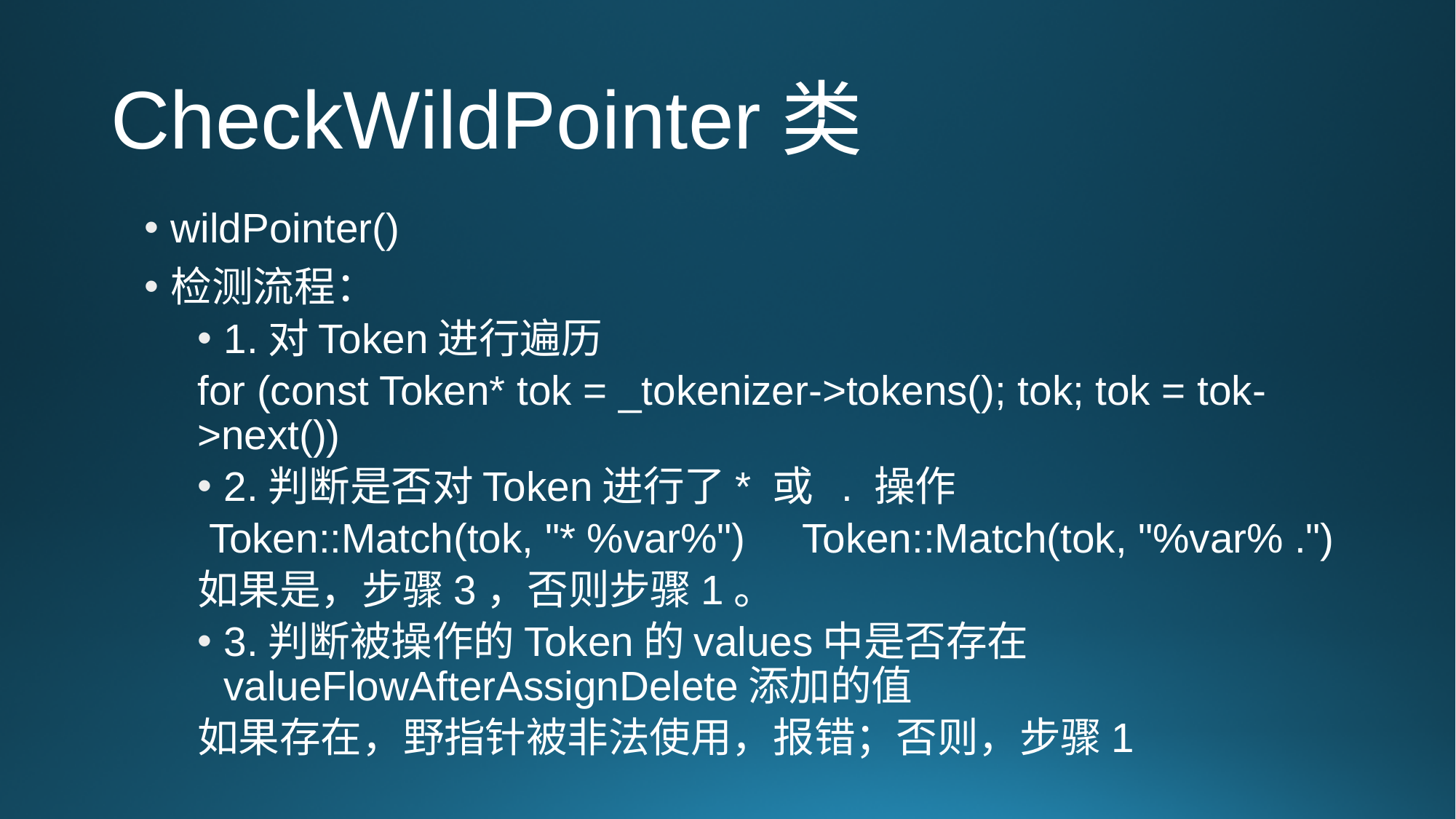

# CheckWildPointer类
wildPointer()
检测流程：
1.对Token进行遍历
	for (const Token* tok = _tokenizer->tokens(); tok; tok = tok->next())
2.判断是否对Token进行了* 或  . 操作
	 Token::Match(tok, "* %var%")     Token::Match(tok, "%var% .")
	如果是，步骤3，否则步骤1。
3.判断被操作的Token的values中是否存在valueFlowAfterAssignDelete添加的值
	如果存在，野指针被非法使用，报错；否则，步骤1